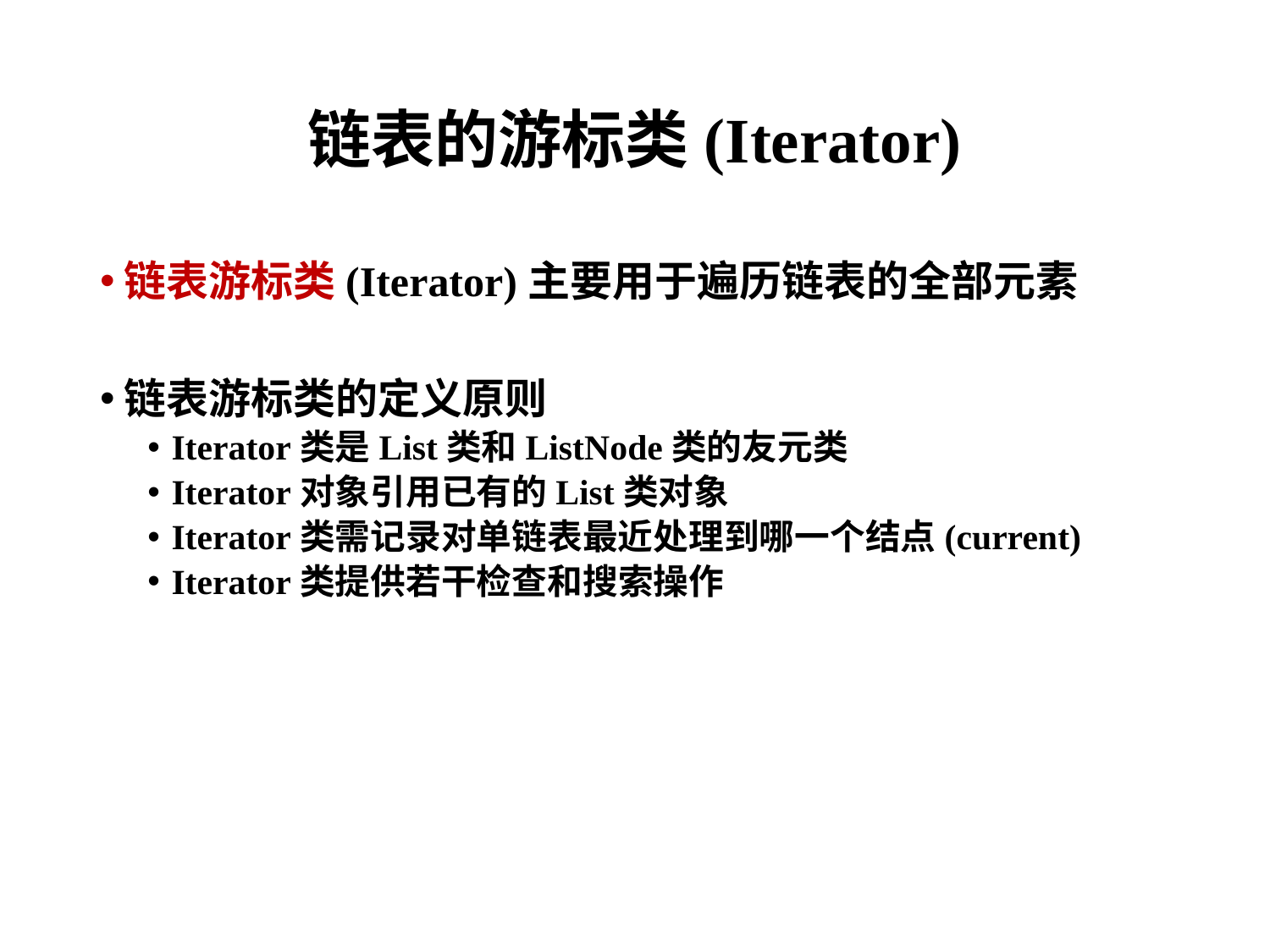

# 链表的游标类(Iterator)
链表游标类(Iterator)主要用于遍历链表的全部元素

链表游标类的定义原则
Iterator类是List类和ListNode类的友元类
Iterator对象引用已有的List类对象
Iterator类需记录对单链表最近处理到哪一个结点(current)
Iterator类提供若干检查和搜索操作